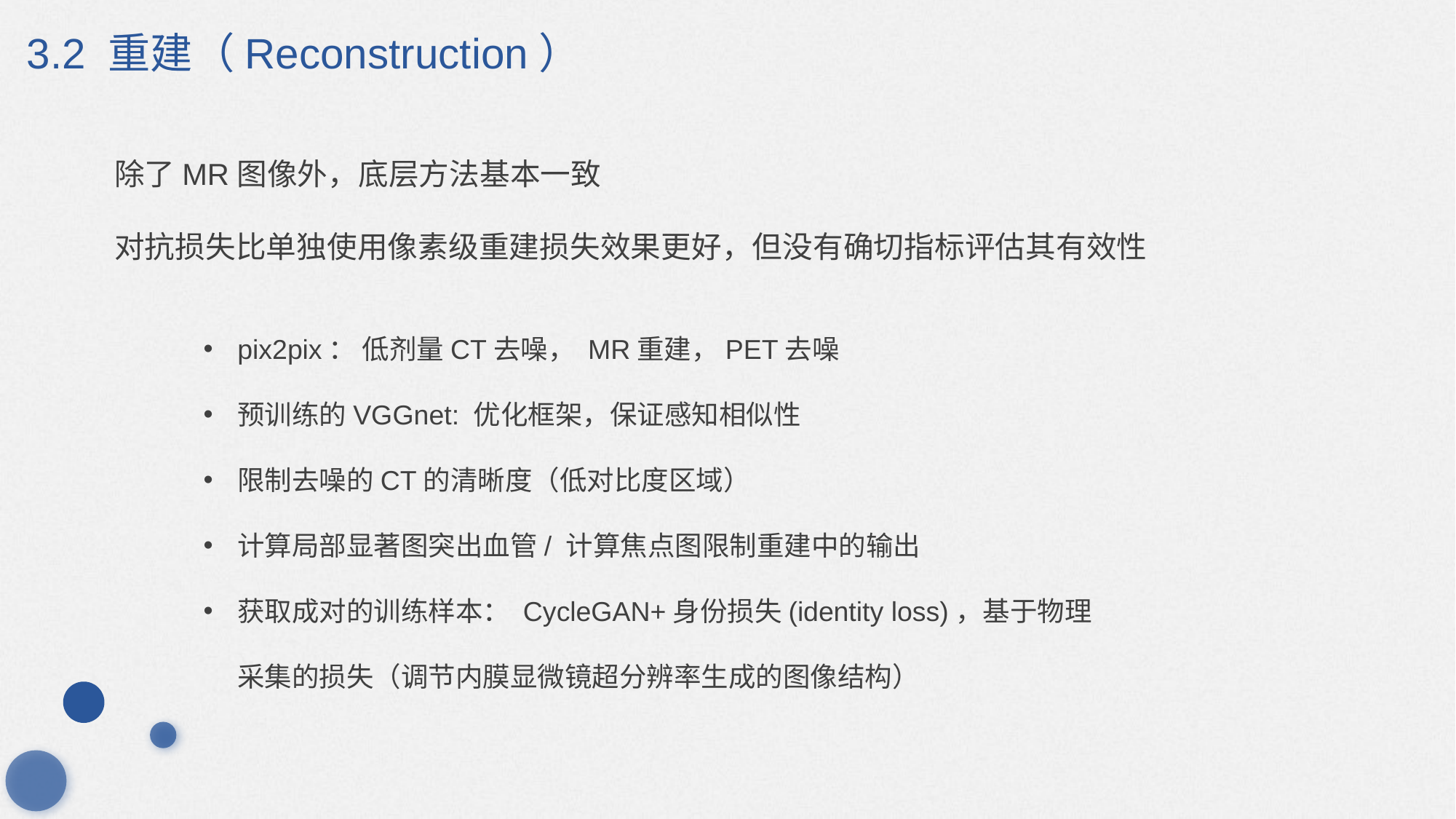

3.2 重建（Reconstruction）
除了MR图像外，底层方法基本一致
对抗损失比单独使用像素级重建损失效果更好，但没有确切指标评估其有效性
pix2pix： 低剂量CT去噪， MR重建，PET去噪
预训练的VGGnet: 优化框架，保证感知相似性
限制去噪的CT的清晰度（低对比度区域）
计算局部显著图突出血管/ 计算焦点图限制重建中的输出
获取成对的训练样本： CycleGAN+身份损失(identity loss)，基于物理采集的损失（调节内膜显微镜超分辨率生成的图像结构）